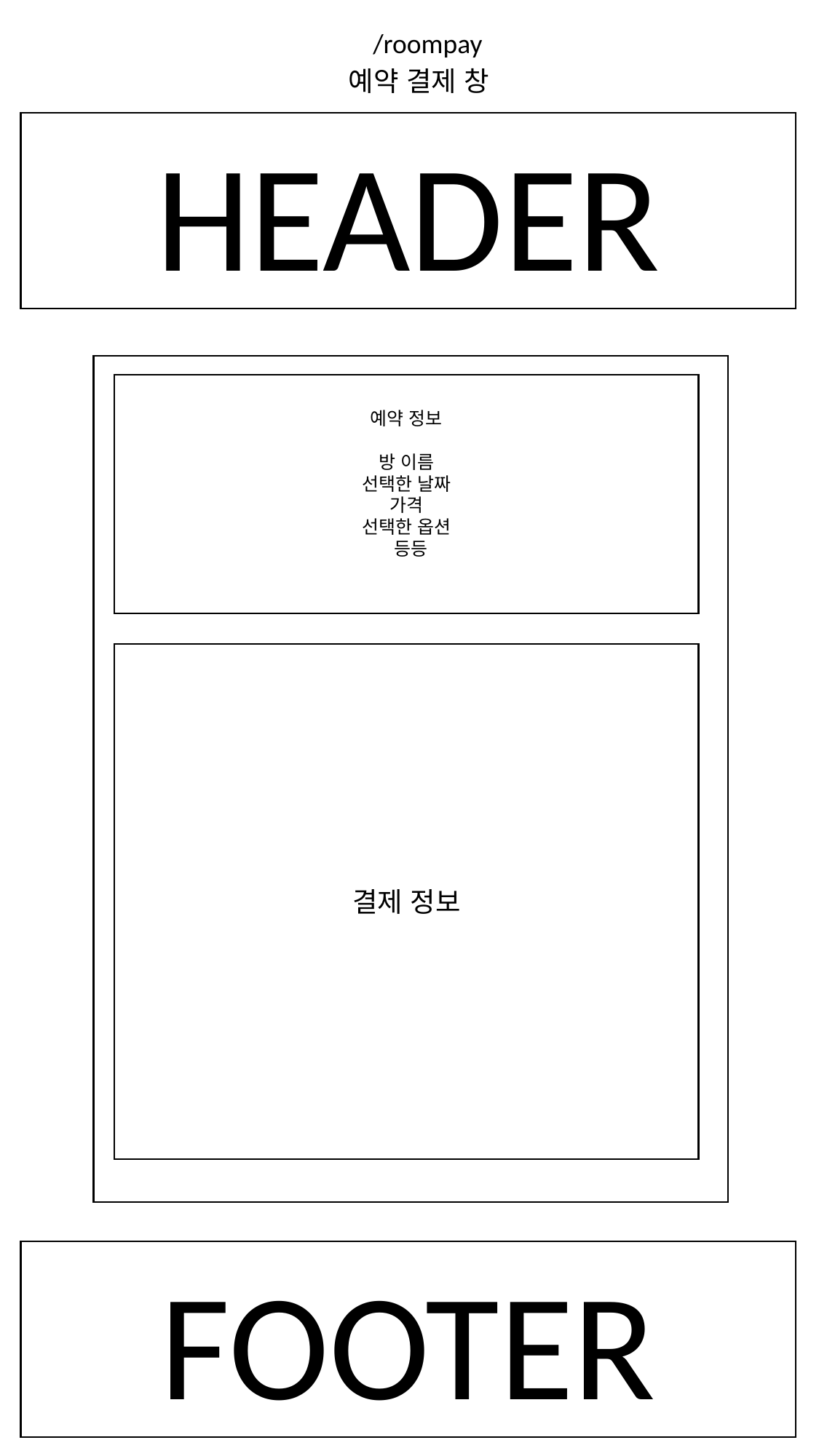

/roompay
예약 결제 창
HEADER

예약 정보

방 이름
선택한 날짜
가격
선택한 옵션
 등등

결제 정보
FOOTER